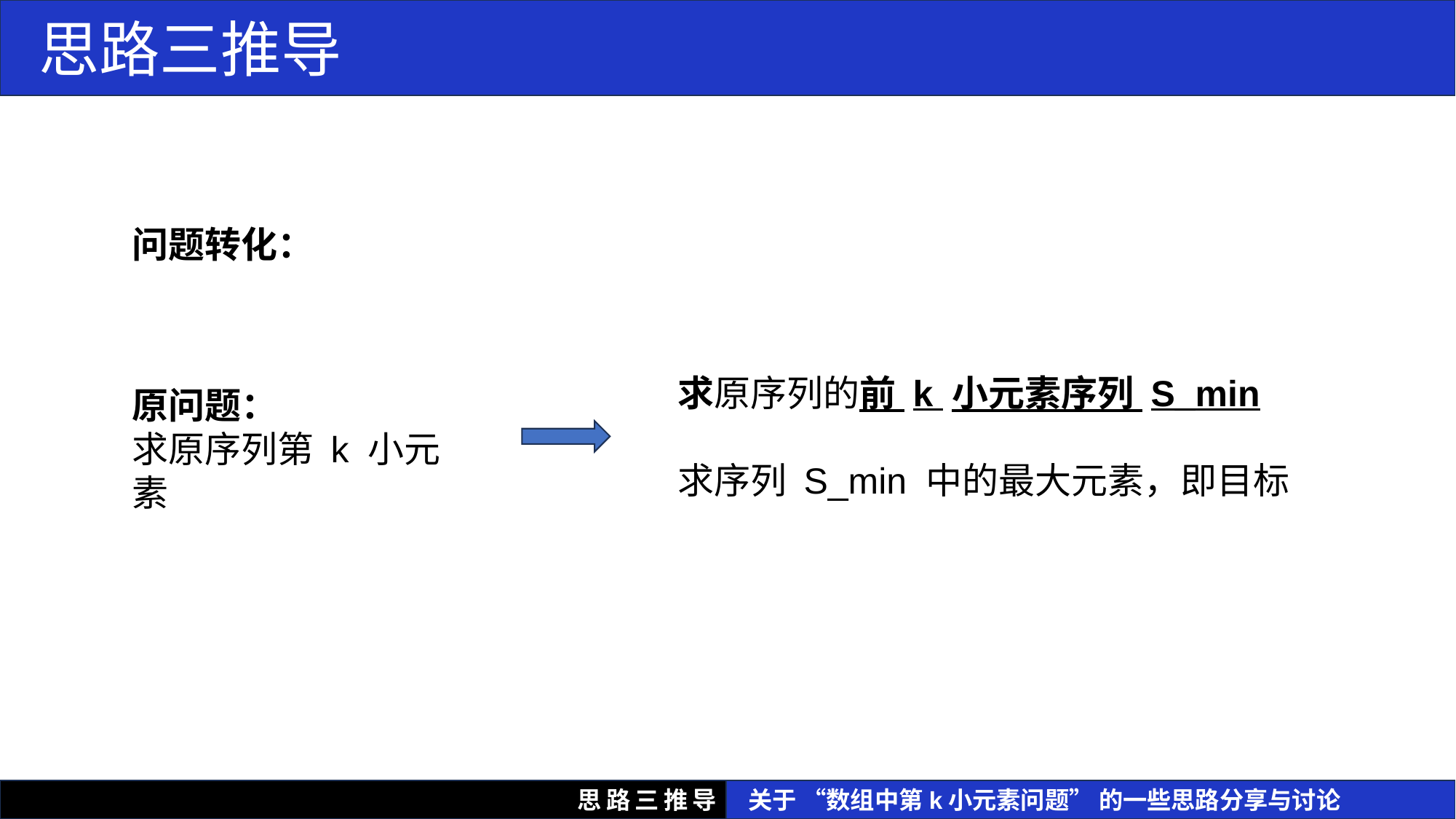

思路三推导
问题转化：
求原序列的前 k 小元素序列 S_min

求序列 S_min 中的最大元素，即目标
原问题：
求原序列第 k 小元素

思路三推导
 关于 “数组中第k小元素问题” 的一些思路分享与讨论